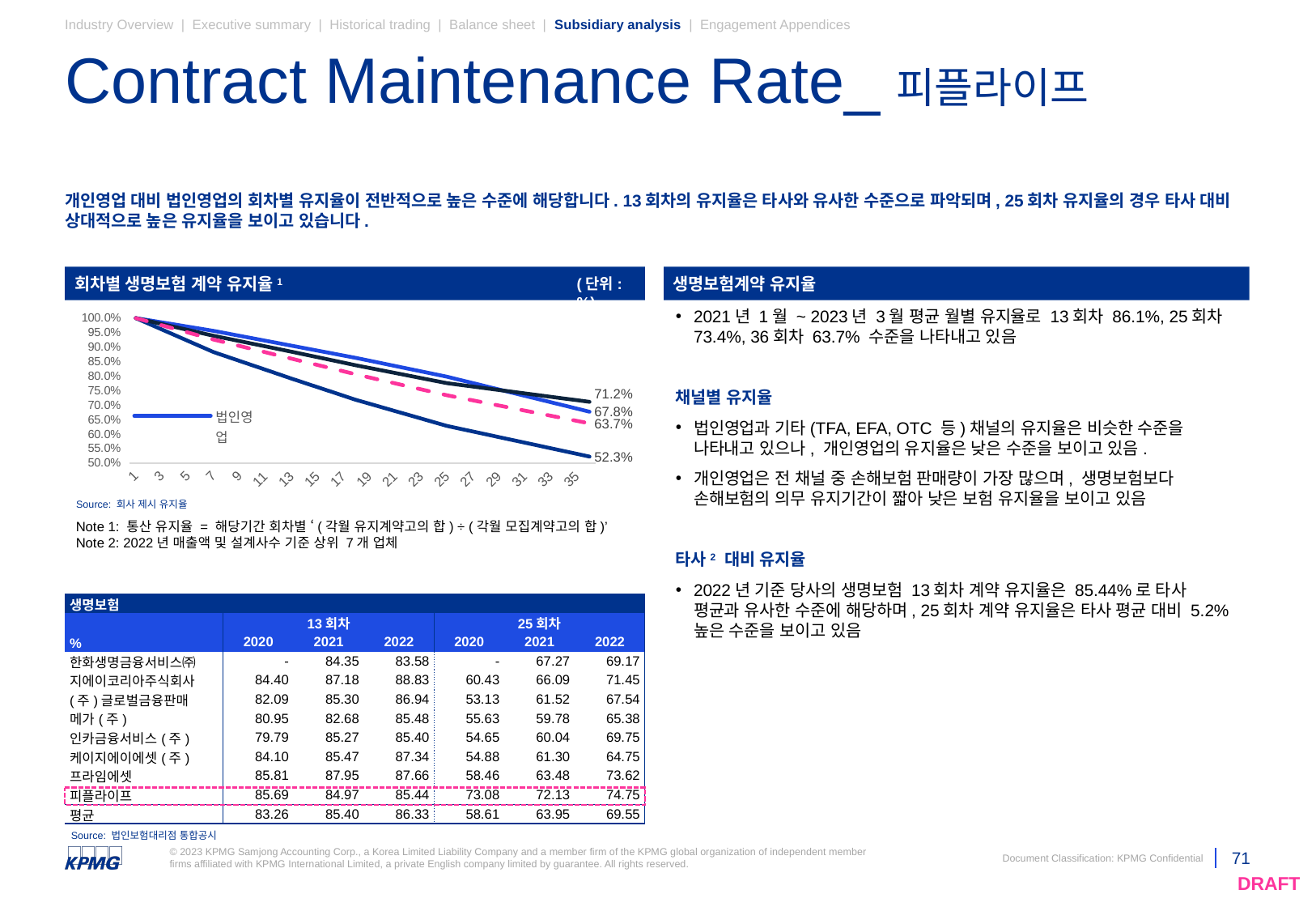

Industry Overview  |  Executive summary  |  Historical trading  |  Balance sheet  |  Subsidiary analysis  |  Engagement Appendices
# Contract Maintenance Rate_피플라이프
개인영업 대비 법인영업의 회차별 유지율이 전반적으로 높은 수준에 해당합니다. 13회차의 유지율은 타사와 유사한 수준으로 파악되며, 25회차 유지율의 경우 타사 대비 상대적으로 높은 유지율을 보이고 있습니다.
회차별 생명보험 계약 유지율1
생명보험계약 유지율
(단위: %)

### Chart

| Category | 법인영업 | 개인영업 | 기타 | 평균 |
|---|---|---|---|---|
| 1 | 1.0 | 1.0 | 1.0 | 1.0 |
| 2 | 0.9926631726879623 | 0.980486765016394 | 0.9898473752503621 | 0.987665770984906 |
| 3 | 0.9853263453759247 | 0.960973530032788 | 0.9796947505007244 | 0.9753315419698123 |
| 4 | 0.977989518063887 | 0.9414602950491819 | 0.9695421257510866 | 0.9629973129547186 |
| 5 | 0.9706526907518493 | 0.9219470600655759 | 0.9593895010014487 | 0.9506630839396246 |
| 6 | 0.9633158634398117 | 0.9024338250819699 | 0.9492368762518109 | 0.9383288549245309 |
| 7 | 0.955979036127774 | 0.8829205900983637 | 0.9390842515021731 | 0.9259946259094369 |
| 8 | 0.9475137904654982 | 0.8677607321134851 | 0.9299688321998311 | 0.9150811182596047 |
| 9 | 0.9390485448032224 | 0.8526008741286066 | 0.9208534128974888 | 0.9041676106097727 |
| 10 | 0.9305832991409466 | 0.8374410161437281 | 0.9117379935951467 | 0.8932541029599405 |
| 11 | 0.9221180534786708 | 0.8222811581588496 | 0.9026225742928047 | 0.8823405953101083 |
| 12 | 0.913652807816395 | 0.8071213001739711 | 0.8935071549904625 | 0.8714270876602761 |
| 13 | 0.9051875621541192 | 0.7919614421890926 | 0.8843917356881204 | 0.8605135800104441 |
| 14 | 0.8967131767468178 | 0.7772162454438937 | 0.8749902574549491 | 0.8496398932152202 |
| 15 | 0.8882387913395164 | 0.7624710486986948 | 0.8655887792217781 | 0.8387662064199964 |
| 16 | 0.879764405932215 | 0.7477258519534958 | 0.856187300988607 | 0.8278925196247725 |
| 17 | 0.8712900205249137 | 0.7329806552082969 | 0.8467858227554357 | 0.8170188328295488 |
| 18 | 0.8628156351176121 | 0.7182354584630979 | 0.8373843445222644 | 0.8061451460343246 |
| 19 | 0.85360509275756 | 0.7054467529195079 | 0.8286238551508436 | 0.7958919002759705 |
| 20 | 0.844394550397508 | 0.6926580473759179 | 0.8198633657794225 | 0.7856386545176162 |
| 21 | 0.835184008037456 | 0.6798693418323278 | 0.8111028764080018 | 0.7753854087592619 |
| 22 | 0.8259734656774039 | 0.6670806362887378 | 0.8023423870365807 | 0.7651321630009074 |
| 23 | 0.8167629233173519 | 0.6542919307451478 | 0.7935818976651599 | 0.7548789172425532 |
| 24 | 0.8075523809572999 | 0.6415032252015578 | 0.7848214082937388 | 0.7446256714841989 |
| 25 | 0.7983418385972478 | 0.628714519657968 | 0.776060918922318 | 0.7343724257258447 |
| 26 | 0.7873585584382374 | 0.619121650280344 | 0.7701991336170814 | 0.7255597807785543 |
| 27 | 0.776375278279227 | 0.6095287809027201 | 0.7643373483118447 | 0.7167471358312639 |
| 28 | 0.7653919981202166 | 0.5999359115250962 | 0.7584755630066081 | 0.7079344908839736 |
| 29 | 0.7544087179612062 | 0.5903430421474722 | 0.7526137777013716 | 0.6991218459366834 |
| 30 | 0.7434254378021958 | 0.5807501727698483 | 0.746751992396135 | 0.6903092009893931 |
| 31 | 0.7324421576431854 | 0.5711573033922244 | 0.7408902070908984 | 0.6814965560421027 |
| 32 | 0.721458877484175 | 0.5615644340146004 | 0.7350284217856619 | 0.6726839110948125 |
| 33 | 0.7104755973251646 | 0.5519715646369765 | 0.7291666364804252 | 0.6638712661475221 |
| 34 | 0.6994923171661542 | 0.5423786952593526 | 0.7233048511751885 | 0.6550586212002317 |
| 35 | 0.6885090370071438 | 0.5327858258817286 | 0.717443065869952 | 0.6462459762529414 |
| 36 | 0.6775257568481334 | 0.5231929565041047 | 0.7115812805647154 | 0.6374333313056512 |
2021년 1월 ~ 2023년 3월 평균 월별 유지율로 13회차 86.1%, 25회차 73.4%, 36회차 63.7% 수준을 나타내고 있음

채널별 유지율
법인영업과 기타(TFA, EFA, OTC 등)채널의 유지율은 비슷한 수준을 나타내고 있으나, 개인영업의 유지율은 낮은 수준을 보이고 있음.
개인영업은 전 채널 중 손해보험 판매량이 가장 많으며, 생명보험보다 손해보험의 의무 유지기간이 짧아 낮은 보험 유지율을 보이고 있음

타사2 대비 유지율
2022년 기준 당사의 생명보험 13회차 계약 유지율은 85.44%로 타사 평균과 유사한 수준에 해당하며, 25회차 계약 유지율은 타사 평균 대비 5.2% 높은 수준을 보이고 있음
Source: 회사 제시 유지율
Note 1: 통산 유지율 = 해당기간 회차별 ‘(각월 유지계약고의 합) ÷ (각월 모집계약고의 합)’
Note 2: 2022년 매출액 및 설계사수 기준 상위 7개 업체
| 생명보험 |  |  |  |  |  |  |
| --- | --- | --- | --- | --- | --- | --- |
|  | 13회차 |  |  | 25회차 |  |  |
| % | 2020 | 2021 | 2022 | 2020 | 2021 | 2022 |
| 한화생명금융서비스㈜ | - | 84.35 | 83.58 | - | 67.27 | 69.17 |
| 지에이코리아주식회사 | 84.40 | 87.18 | 88.83 | 60.43 | 66.09 | 71.45 |
| (주)글로벌금융판매 | 82.09 | 85.30 | 86.94 | 53.13 | 61.52 | 67.54 |
| 메가(주) | 80.95 | 82.68 | 85.48 | 55.63 | 59.78 | 65.38 |
| 인카금융서비스(주) | 79.79 | 85.27 | 85.40 | 54.65 | 60.04 | 69.75 |
| 케이지에이에셋(주) | 84.10 | 85.47 | 87.34 | 54.88 | 61.30 | 64.75 |
| 프라임에셋 | 85.81 | 87.95 | 87.66 | 58.46 | 63.48 | 73.62 |
| 피플라이프 | 85.69 | 84.97 | 85.44 | 73.08 | 72.13 | 74.75 |
| 평균 | 83.26 | 85.40 | 86.33 | 58.61 | 63.95 | 69.55 |

Source: 법인보험대리점 통합공시